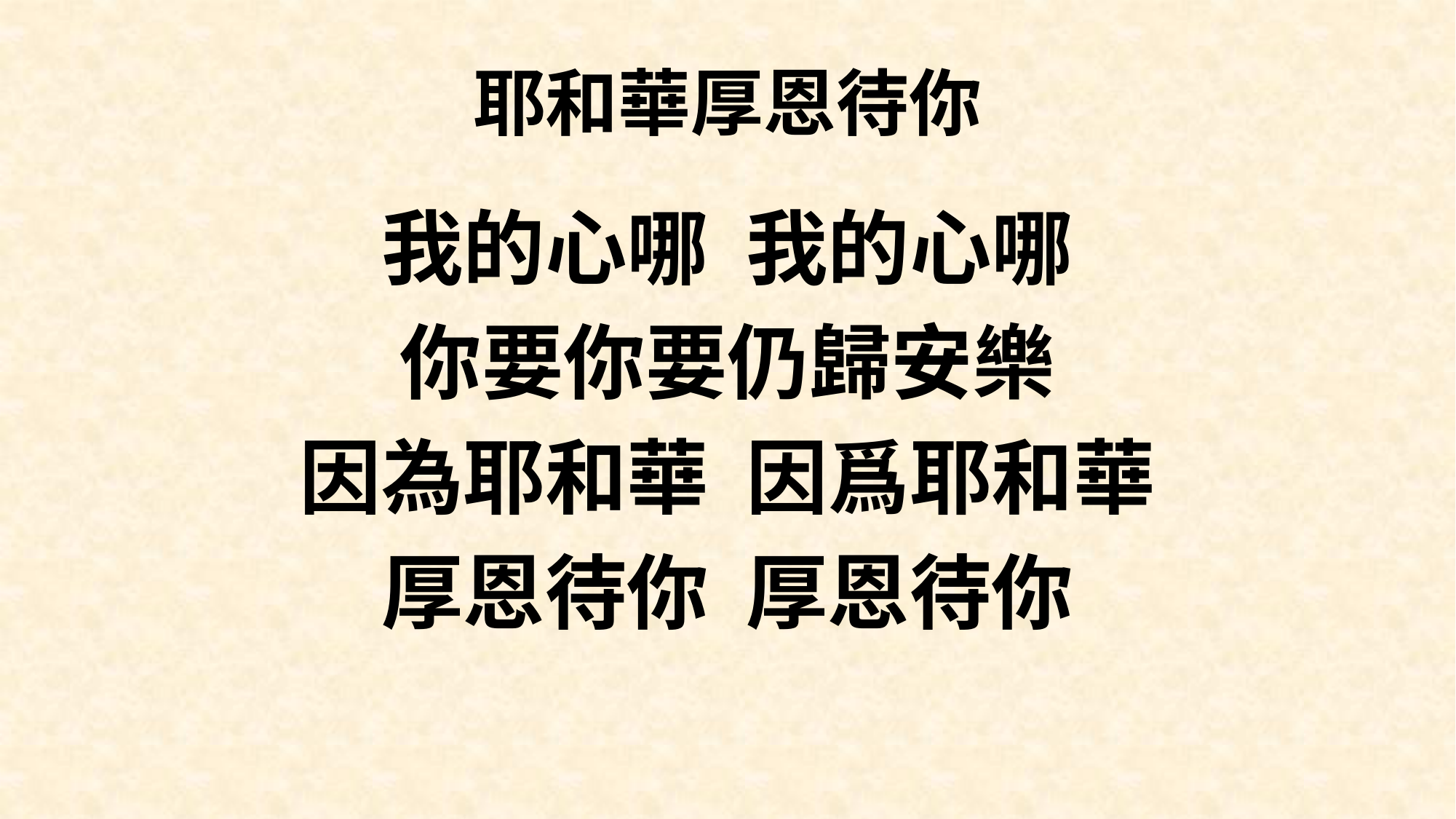

# 耶和華厚恩待你
我的心哪  我的心哪
你要你要仍歸安樂
因為耶和華  因爲耶和華
厚恩待你  厚恩待你